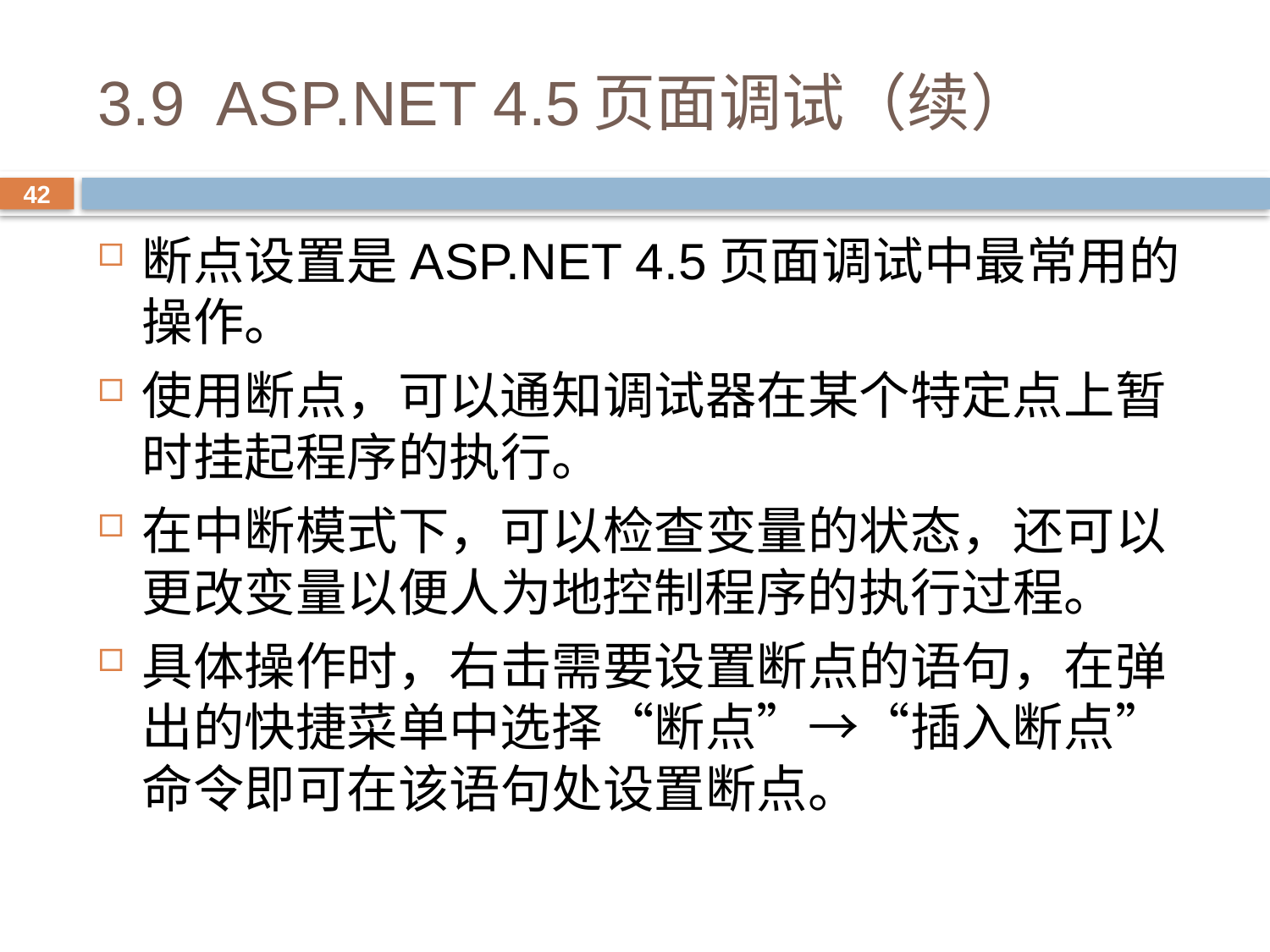

# 3.9  ASP.NET 4.5页面调试（续）
42
断点设置是ASP.NET 4.5页面调试中最常用的操作。
使用断点，可以通知调试器在某个特定点上暂时挂起程序的执行。
在中断模式下，可以检查变量的状态，还可以更改变量以便人为地控制程序的执行过程。
具体操作时，右击需要设置断点的语句，在弹出的快捷菜单中选择“断点”→“插入断点”命令即可在该语句处设置断点。